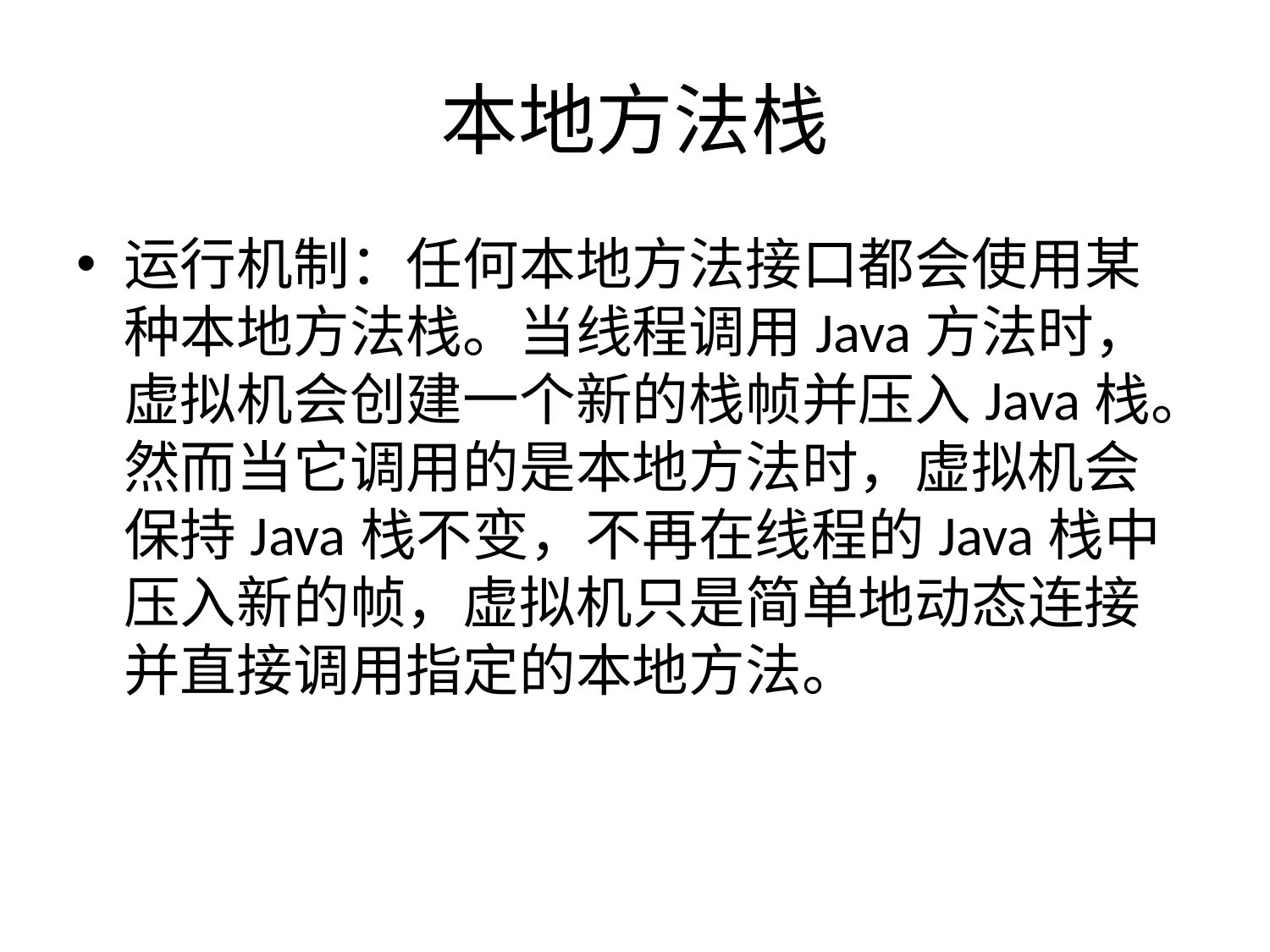

# 本地方法栈
运行机制：任何本地方法接口都会使用某种本地方法栈。当线程调用Java方法时，虚拟机会创建一个新的栈帧并压入Java栈。然而当它调用的是本地方法时，虚拟机会保持Java栈不变，不再在线程的Java栈中压入新的帧，虚拟机只是简单地动态连接并直接调用指定的本地方法。